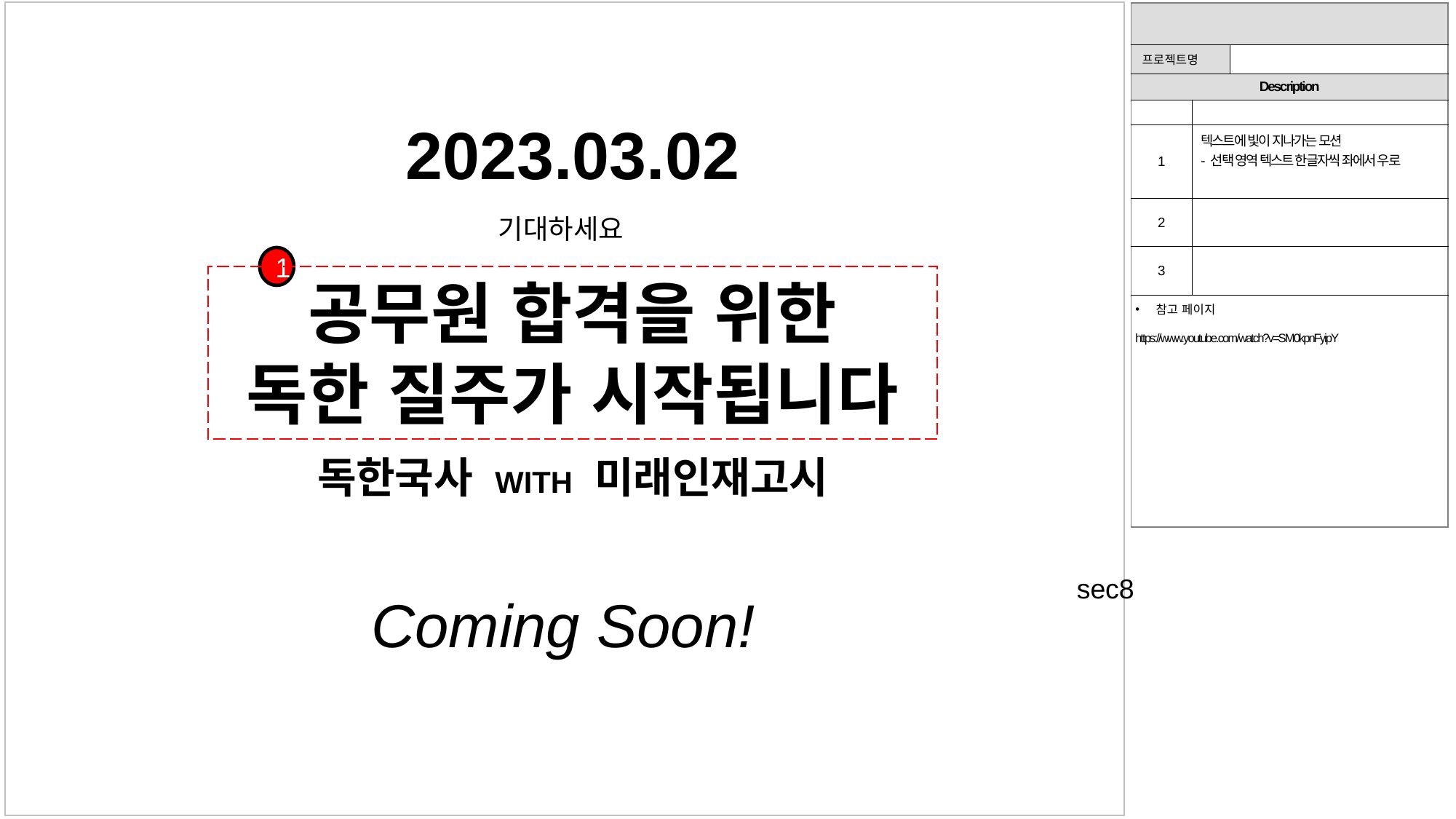

|  |  |  |
| --- | --- | --- |
| 프로젝트명 |  |  |
| Description |  |  |
|  |  |  |
| 1 | 텍스트에 빛이 지나가는 모션 - 선택 영역 텍스트 한글자씩 좌에서 우로 |  |
| 2 |  |  |
| 3 |  |  |
| 참고 페이지 https://www.youtube.com/watch?v=SM0kpnFyipY |  |  |
2023.03.02
기대하세요
1
공무원 합격을 위한
독한 질주가 시작됩니다

독한국사 WITH 미래인재고시
sec8
Coming Soon!